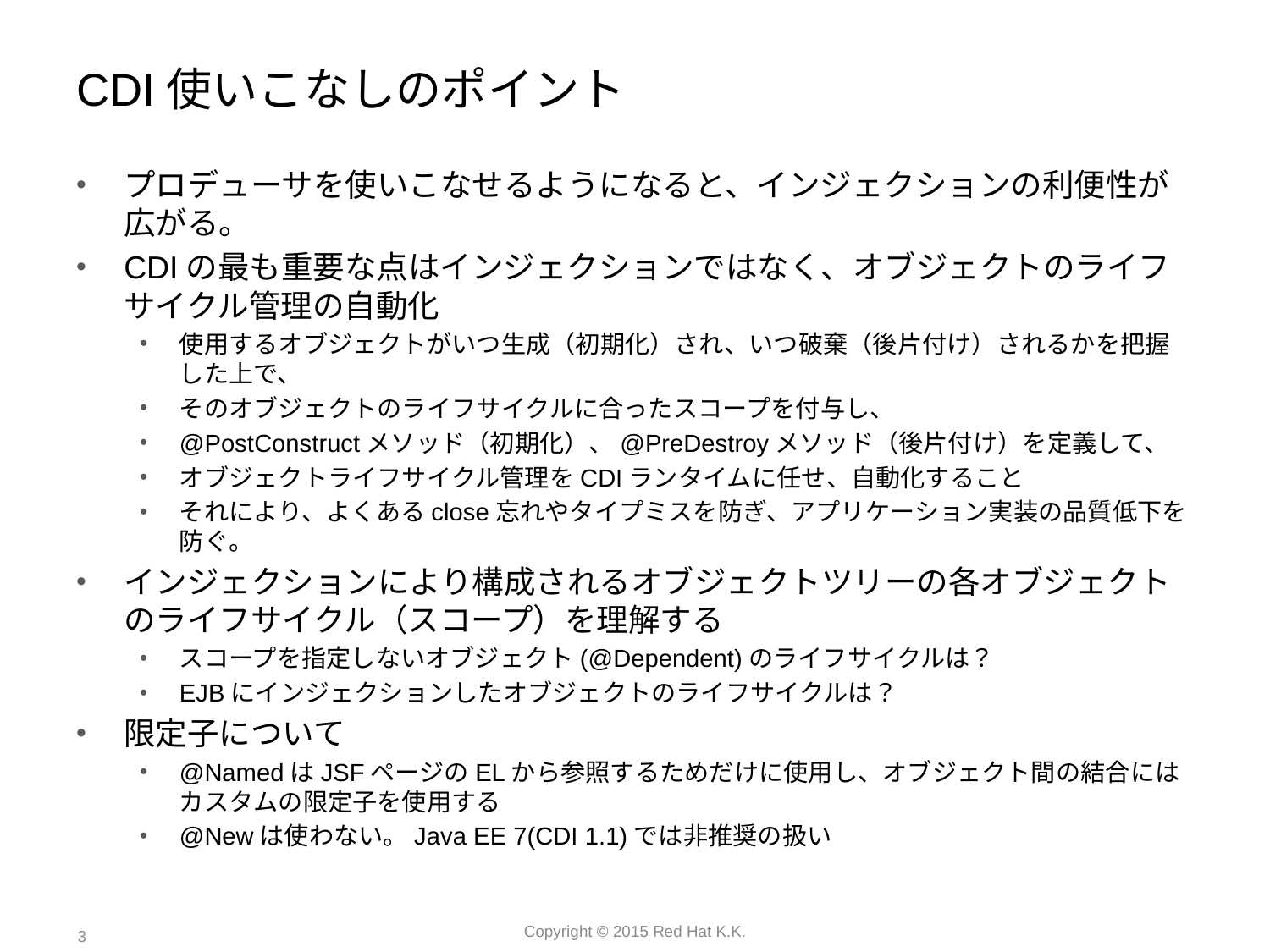

# CDI使いこなしのポイント
プロデューサを使いこなせるようになると、インジェクションの利便性が広がる。
CDIの最も重要な点はインジェクションではなく、オブジェクトのライフサイクル管理の自動化
使用するオブジェクトがいつ生成（初期化）され、いつ破棄（後片付け）されるかを把握した上で、
そのオブジェクトのライフサイクルに合ったスコープを付与し、
@PostConstructメソッド（初期化）、@PreDestroyメソッド（後片付け）を定義して、
オブジェクトライフサイクル管理をCDIランタイムに任せ、自動化すること
それにより、よくあるclose忘れやタイプミスを防ぎ、アプリケーション実装の品質低下を防ぐ。
インジェクションにより構成されるオブジェクトツリーの各オブジェクトのライフサイクル（スコープ）を理解する
スコープを指定しないオブジェクト(@Dependent)のライフサイクルは？
EJBにインジェクションしたオブジェクトのライフサイクルは？
限定子について
@NamedはJSFページのELから参照するためだけに使用し、オブジェクト間の結合にはカスタムの限定子を使用する
@Newは使わない。Java EE 7(CDI 1.1)では非推奨の扱い
3
Copyright © 2015 Red Hat K.K.